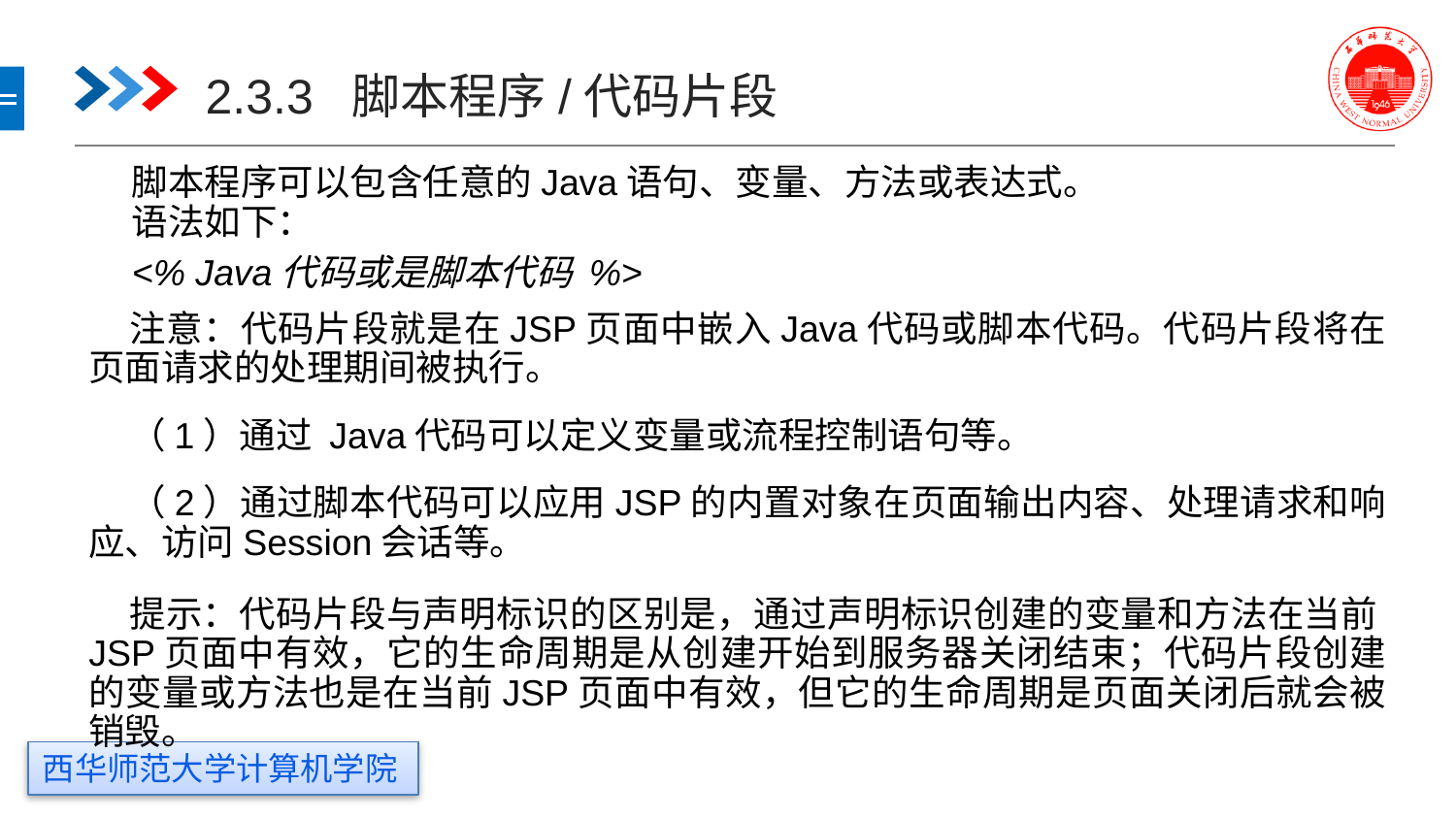

# 2.3.3  脚本程序/代码片段
脚本程序可以包含任意的Java语句、变量、方法或表达式。
语法如下：
<% Java代码或是脚本代码 %>
注意：代码片段就是在JSP页面中嵌入Java代码或脚本代码。代码片段将在页面请求的处理期间被执行。
（1）通过 Java代码可以定义变量或流程控制语句等。
（2）通过脚本代码可以应用JSP的内置对象在页面输出内容、处理请求和响应、访问Session会话等。
提示：代码片段与声明标识的区别是，通过声明标识创建的变量和方法在当前JSP页面中有效，它的生命周期是从创建开始到服务器关闭结束；代码片段创建的变量或方法也是在当前JSP页面中有效，但它的生命周期是页面关闭后就会被销毁。